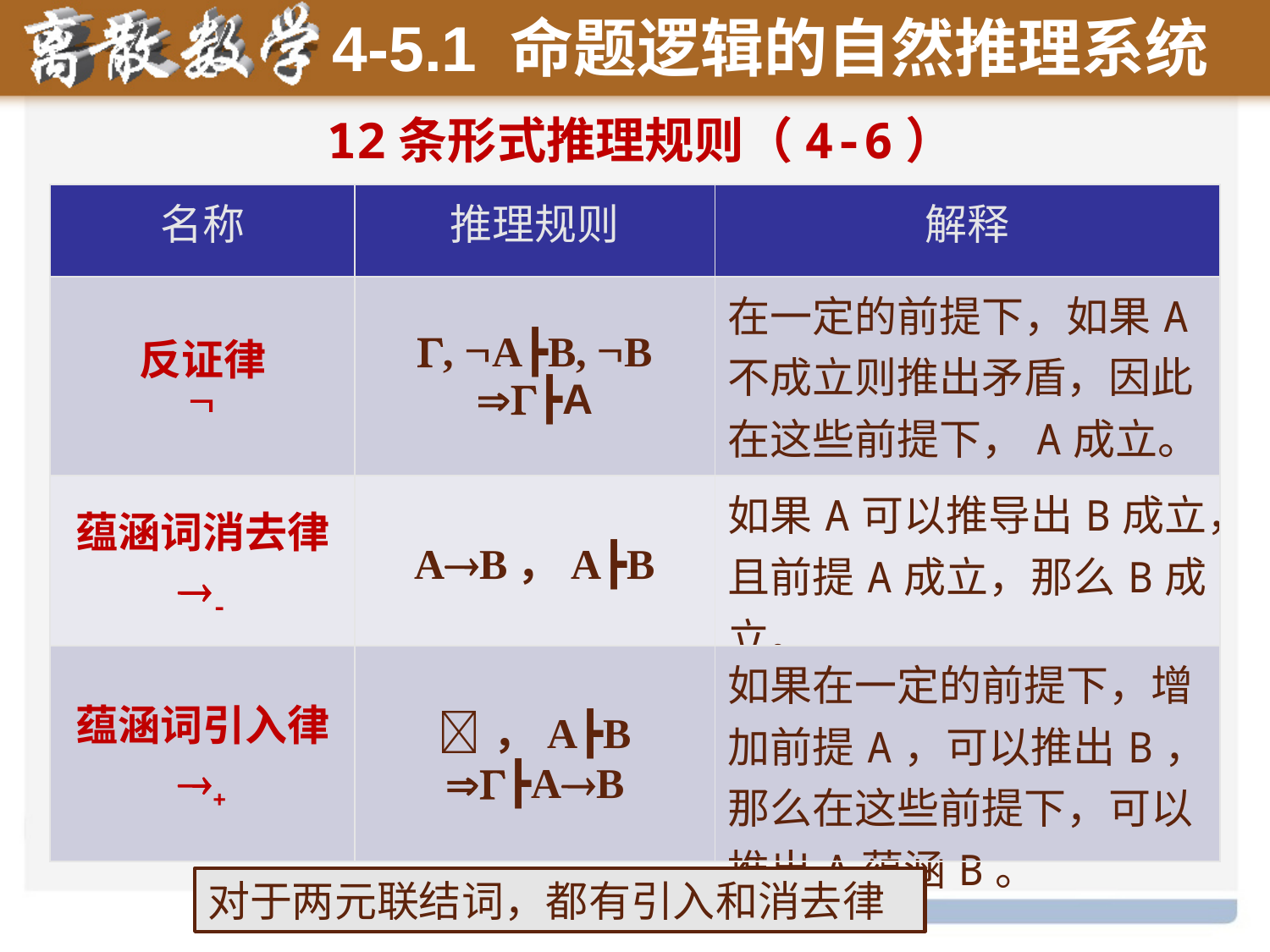

4-5.1 命题逻辑的自然推理系统
12条形式推理规则（4-6）
| 名称 | 推理规则 | 解释 |
| --- | --- | --- |
| 反证律 ¬ | Γ, ¬A┣B, ¬B ⇒Γ┣A | 在一定的前提下，如果A不成立则推出矛盾，因此在这些前提下，A成立。 |
| 蕴涵词消去律 →- | A→B，A┣B | 如果A可以推导出B成立，且前提A成立，那么B成立。 |
| 蕴涵词引入律 →+ | Γ，A┣B ⇒Γ┣A→B | 如果在一定的前提下，增加前提A，可以推出B，那么在这些前提下，可以推出A蕴涵B。 |
对于两元联结词，都有引入和消去律